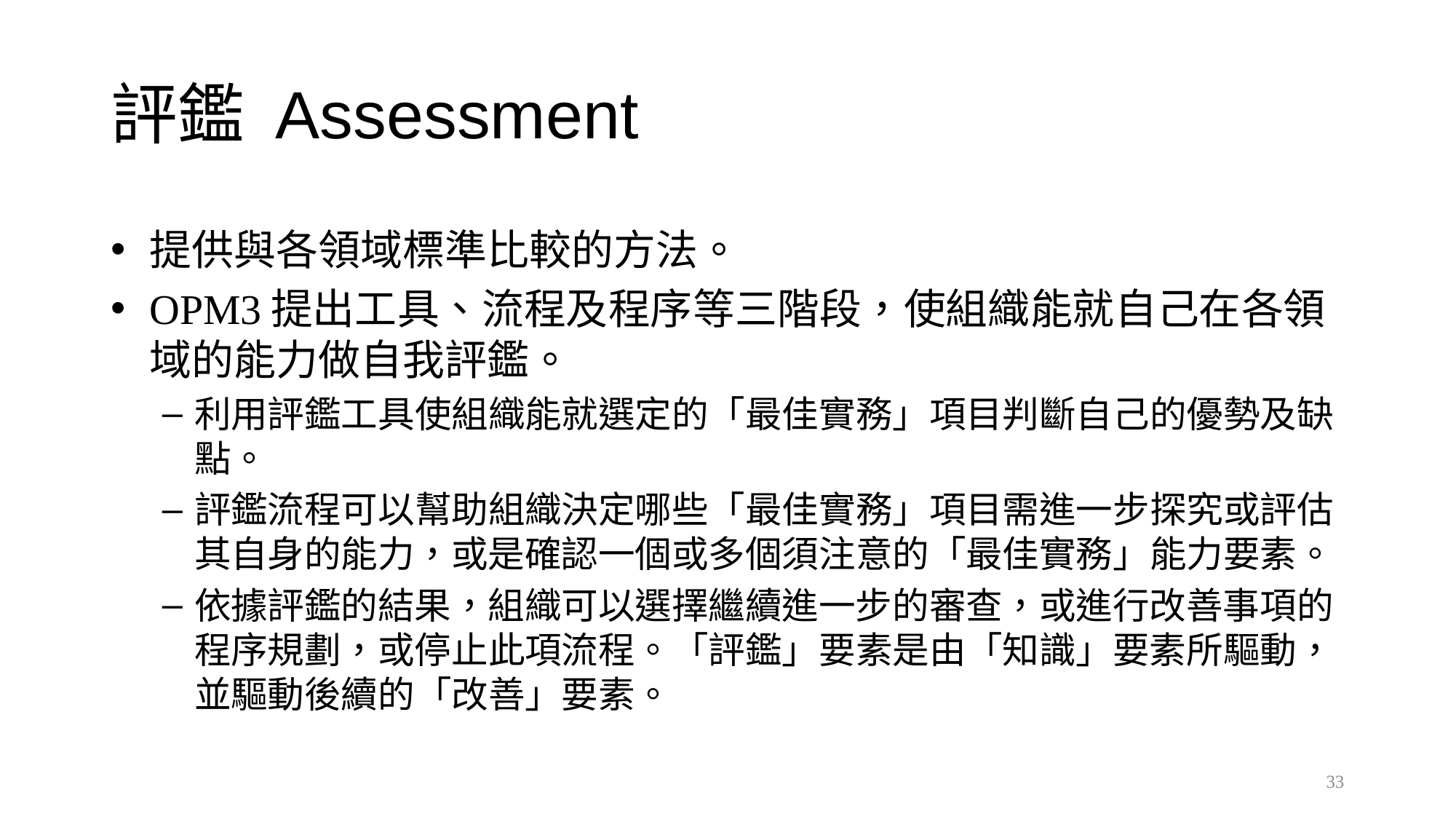

# 評鑑 Assessment
提供與各領域標準比較的方法。
OPM3提出工具、流程及程序等三階段，使組織能就自己在各領域的能力做自我評鑑。
利用評鑑工具使組織能就選定的「最佳實務」項目判斷自己的優勢及缺點。
評鑑流程可以幫助組織決定哪些「最佳實務」項目需進一步探究或評估其自身的能力，或是確認一個或多個須注意的「最佳實務」能力要素。
依據評鑑的結果，組織可以選擇繼續進一步的審查，或進行改善事項的程序規劃，或停止此項流程。「評鑑」要素是由「知識」要素所驅動，並驅動後續的「改善」要素。
33